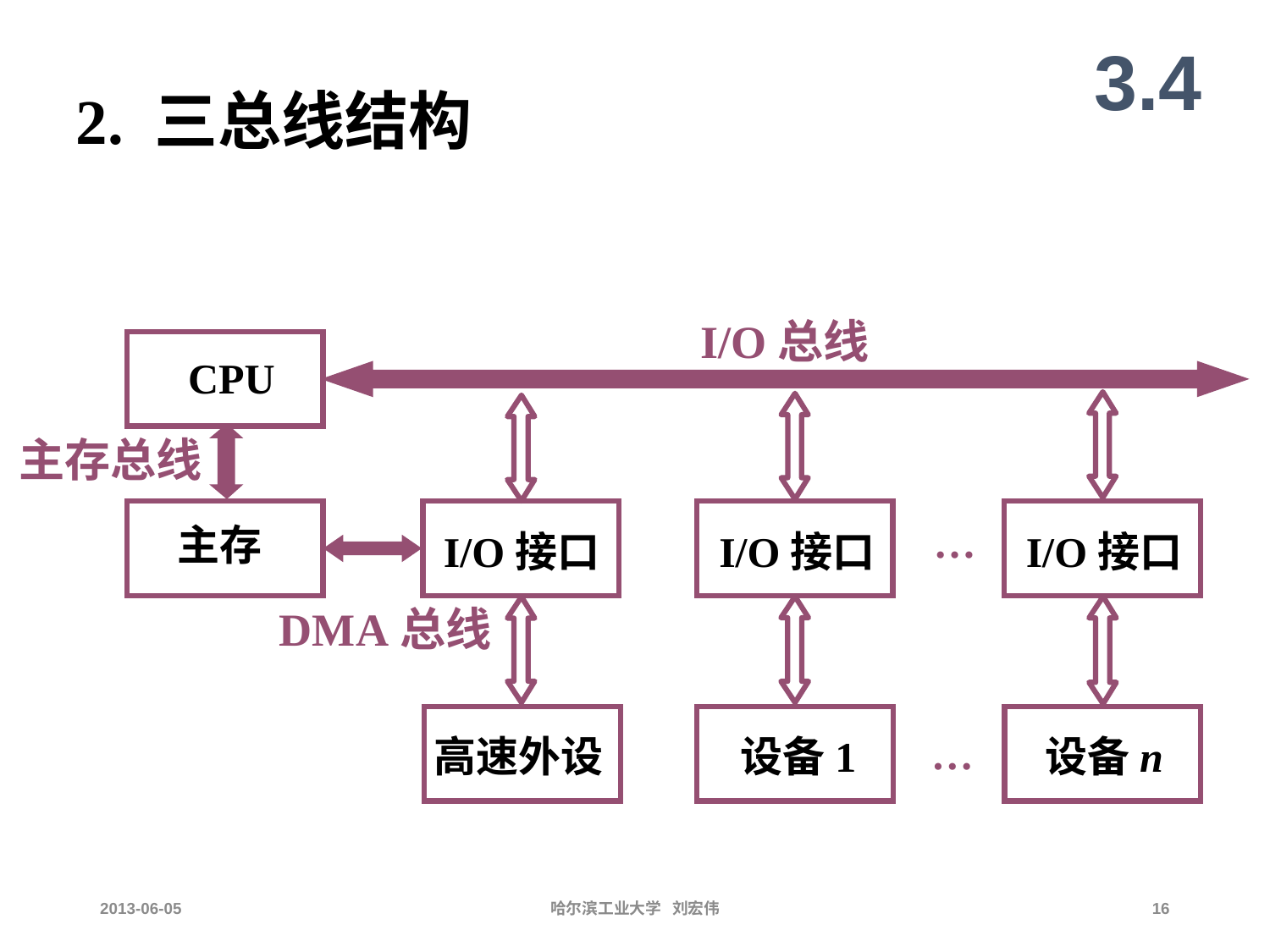

3.4
2. 三总线结构
I/O总线

主存总线

DMA总线

 CPU

 主存

…
I/O接口
I/O接口
I/O接口

设备n

…
高速外设
设备1
2013-06-05
哈尔滨工业大学   刘宏伟
16